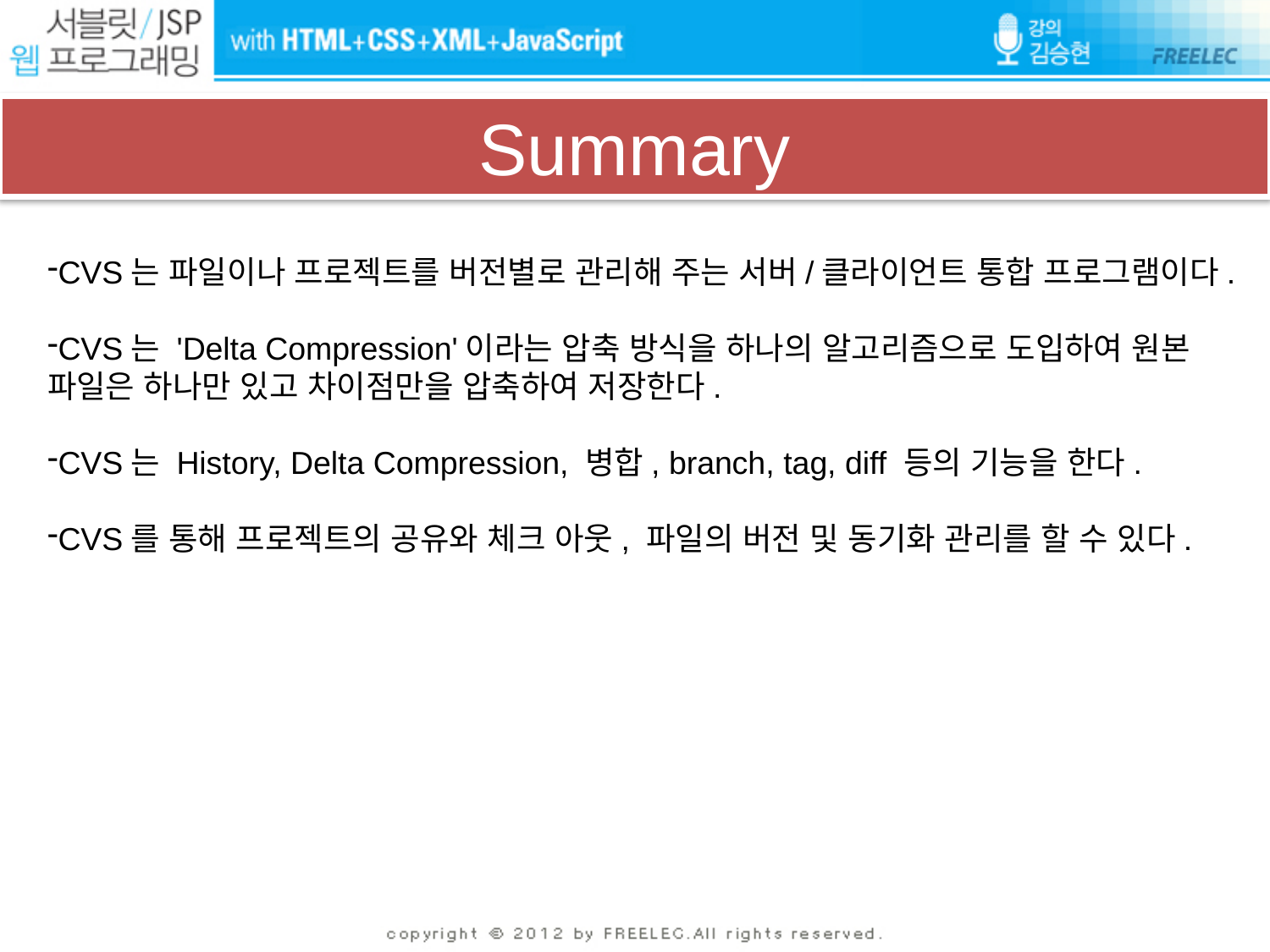

# Summary
CVS는 파일이나 프로젝트를 버전별로 관리해 주는 서버/클라이언트 통합 프로그램이다.

CVS는 'Delta Compression'이라는 압축 방식을 하나의 알고리즘으로 도입하여 원본 파일은 하나만 있고 차이점만을 압축하여 저장한다.

CVS는 History, Delta Compression, 병합, branch, tag, diff 등의 기능을 한다.

CVS를 통해 프로젝트의 공유와 체크 아웃, 파일의 버전 및 동기화 관리를 할 수 있다.